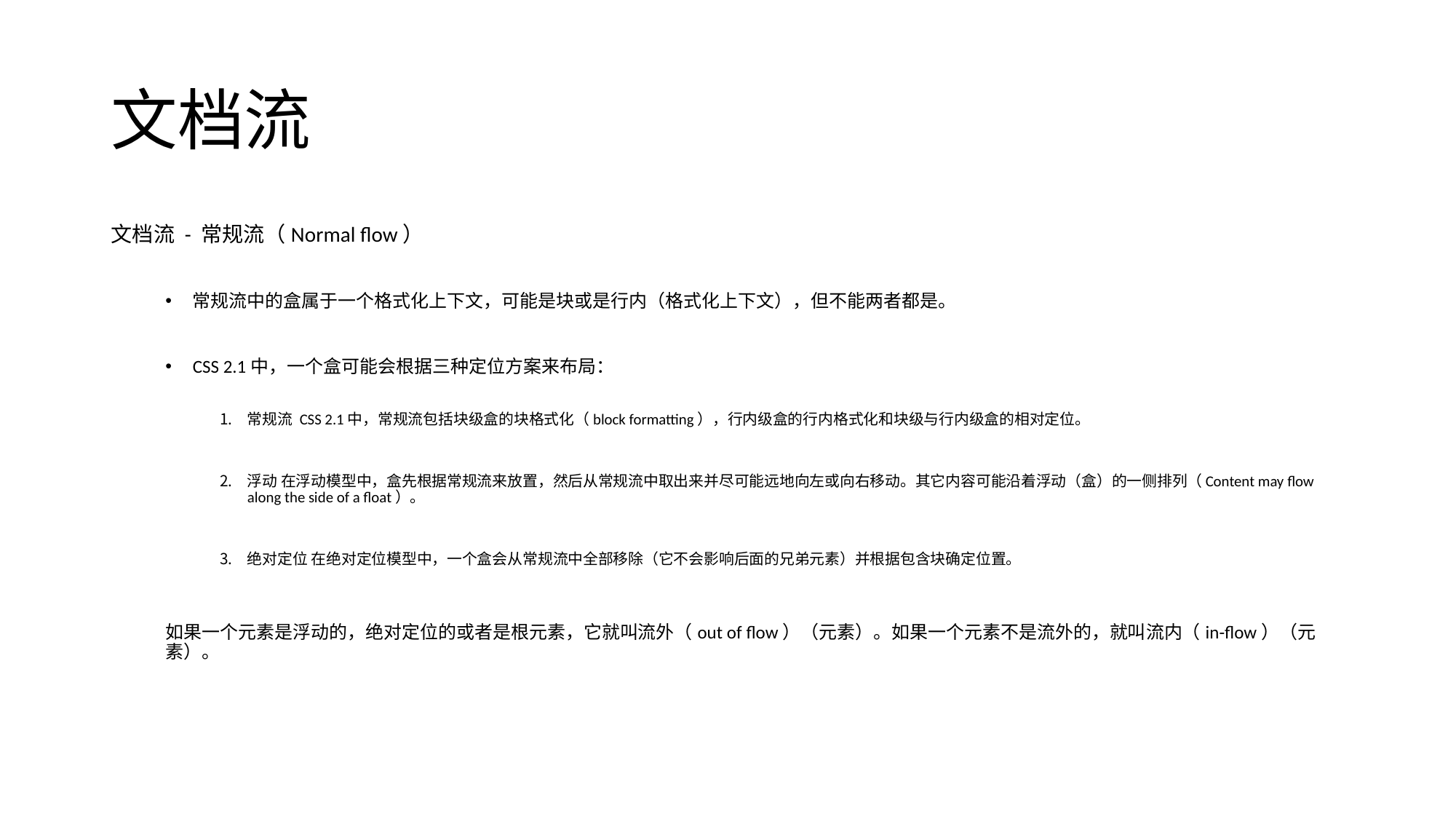

# 文档流
文档流 - 常规流（Normal flow）

常规流中的盒属于一个格式化上下文，可能是块或是行内（格式化上下文），但不能两者都是。

CSS 2.1中，一个盒可能会根据三种定位方案来布局：

常规流 CSS 2.1中，常规流包括块级盒的块格式化（block formatting），行内级盒的行内格式化和块级与行内级盒的相对定位。

浮动 在浮动模型中，盒先根据常规流来放置，然后从常规流中取出来并尽可能远地向左或向右移动。其它内容可能沿着浮动（盒）的一侧排列（Content may flow along the side of a float）。

绝对定位 在绝对定位模型中，一个盒会从常规流中全部移除（它不会影响后面的兄弟元素）并根据包含块确定位置。

如果一个元素是浮动的，绝对定位的或者是根元素，它就叫流外（out of flow）（元素）。如果一个元素不是流外的，就叫流内（in-flow）（元素）。